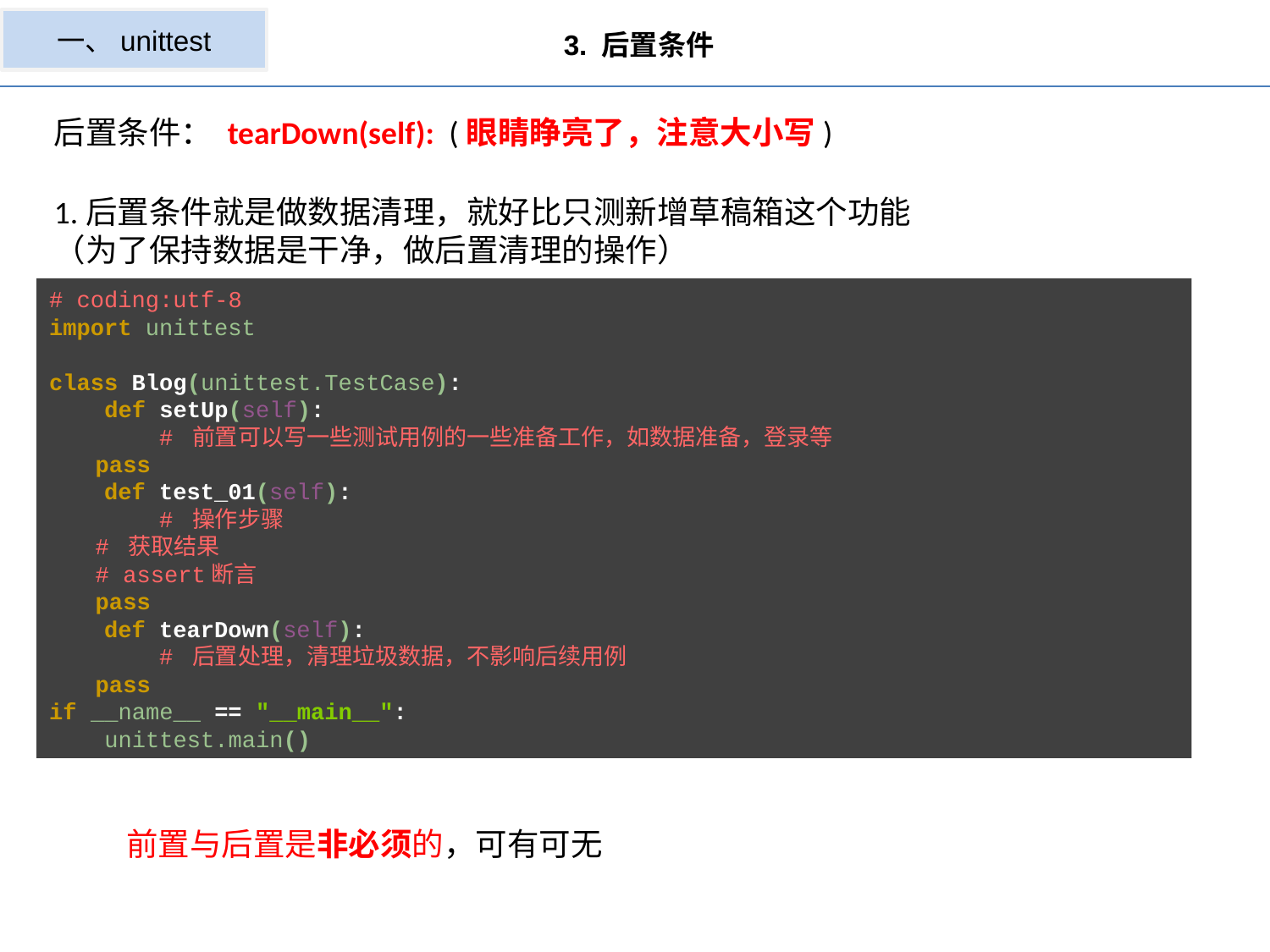

一、unittest
3. 后置条件
后置条件： tearDown(self):  (眼睛睁亮了，注意大小写)
1.后置条件就是做数据清理，就好比只测新增草稿箱这个功能
（为了保持数据是干净，做后置清理的操作）
# coding:utf-8 import unittest class Blog(unittest.TestCase): def setUp(self): # 前置可以写一些测试用例的一些准备工作，如数据准备，登录等 pass def test_01(self): # 操作步骤 # 获取结果 # assert断言 pass def tearDown(self): # 后置处理，清理垃圾数据，不影响后续用例 pass if __name__ == "__main__": unittest.main()
前置与后置是非必须的，可有可无